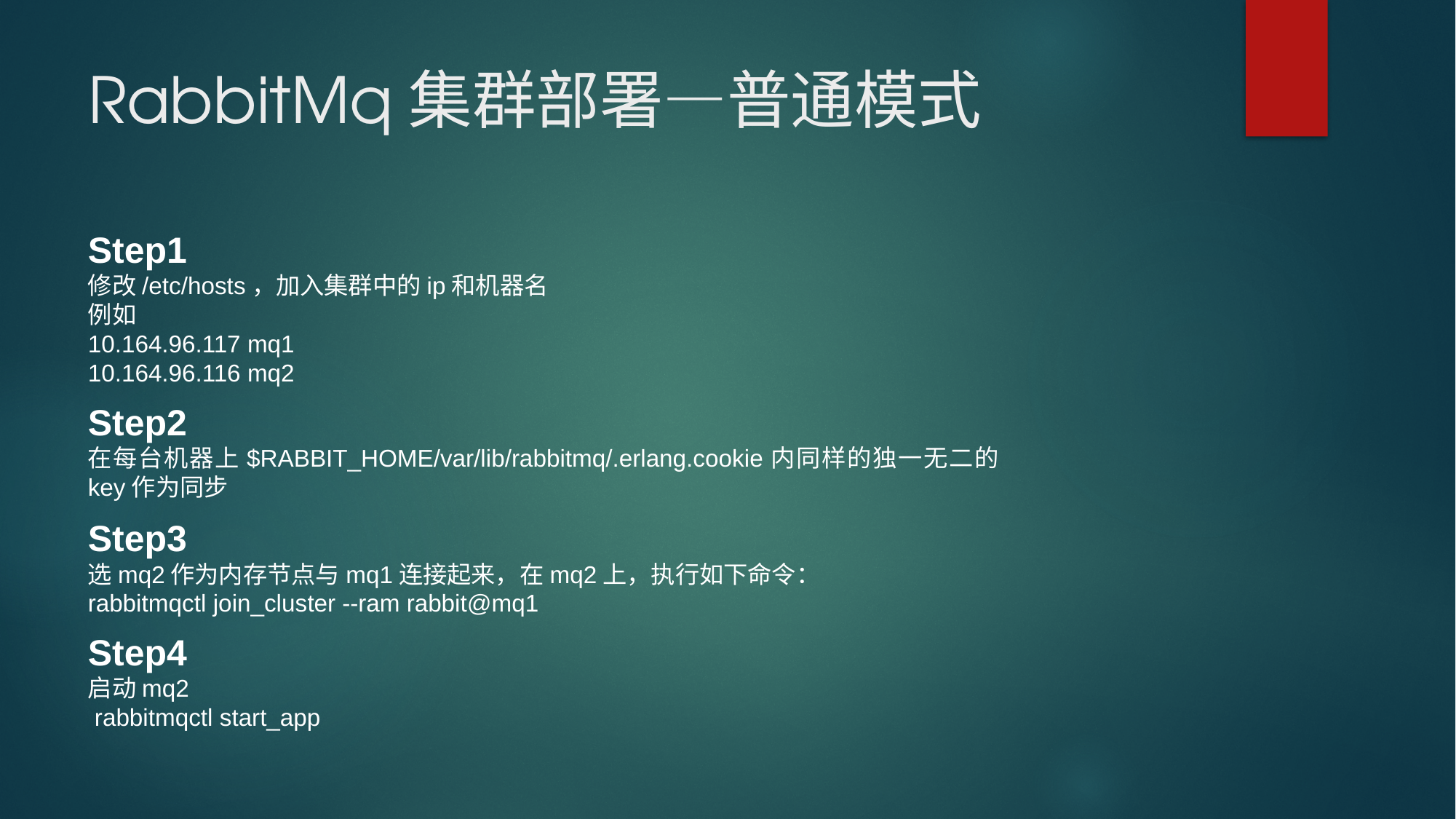

# RabbitMq集群部署—普通模式
Step1
修改/etc/hosts，加入集群中的ip和机器名
例如
10.164.96.117 mq1
10.164.96.116 mq2
Step2
在每台机器上$RABBIT_HOME/var/lib/rabbitmq/.erlang.cookie内同样的独一无二的key作为同步
Step3
选mq2作为内存节点与mq1连接起来，在mq2上，执行如下命令：
rabbitmqctl join_cluster --ram rabbit@mq1
Step4
启动mq2
 rabbitmqctl start_app